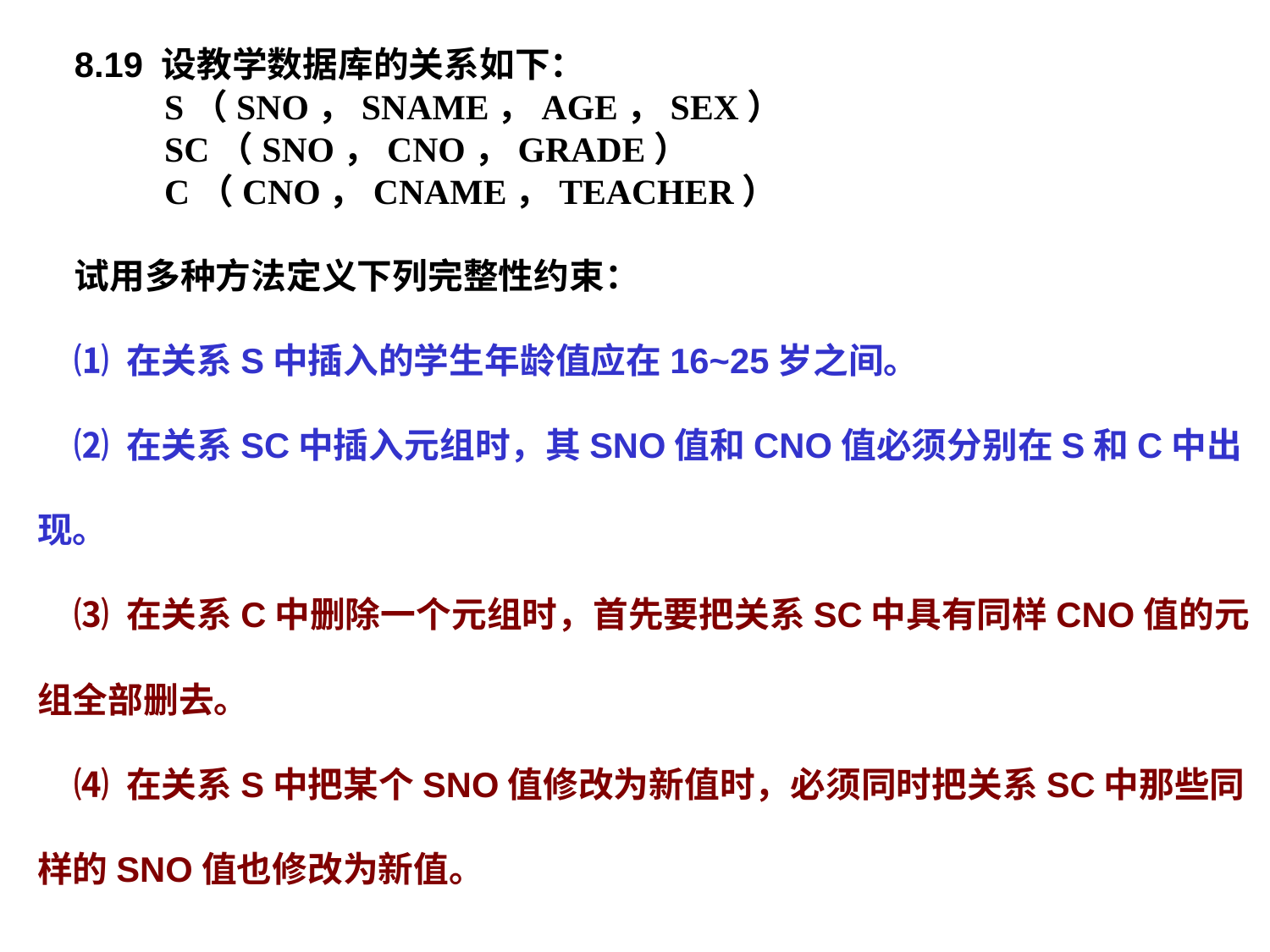

8.19 设教学数据库的关系如下：
	S（SNO，SNAME，AGE，SEX）
	SC（SNO，CNO，GRADE）
	C（CNO，CNAME，TEACHER）
试用多种方法定义下列完整性约束：
⑴ 在关系S中插入的学生年龄值应在16~25岁之间。
⑵ 在关系SC中插入元组时，其SNO值和CNO值必须分别在S和C中出现。
⑶ 在关系C中删除一个元组时，首先要把关系SC中具有同样CNO值的元组全部删去。
⑷ 在关系S中把某个SNO值修改为新值时，必须同时把关系SC中那些同样的SNO值也修改为新值。